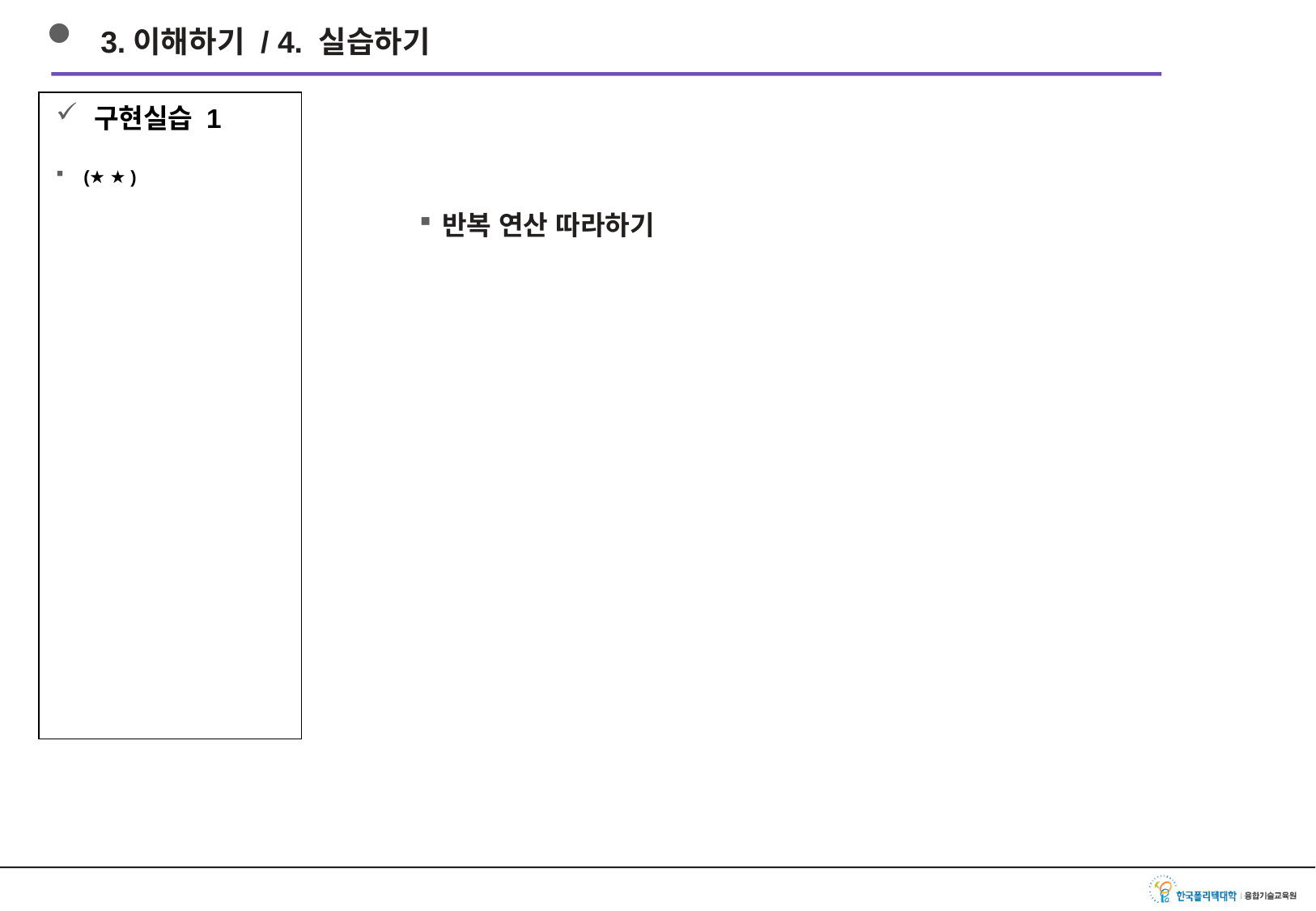

3.이해하기 / 4. 실습하기
구현실습 1

 (★ ★ )

반복 연산 따라하기